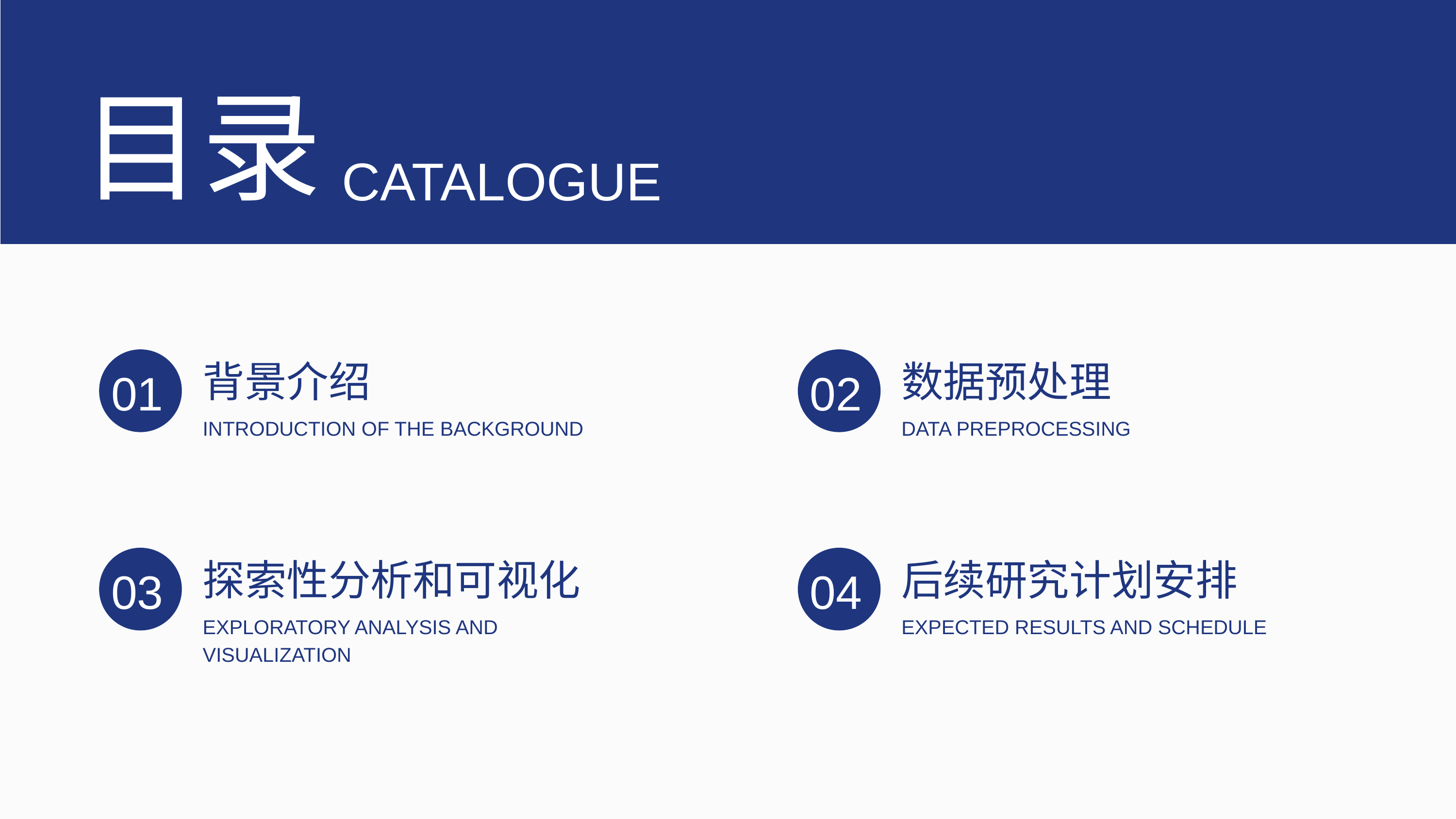

目录
CATALOGUE
背景介绍
数据预处理

01
02
INTRODUCTION OF THE BACKGROUND
DATA PREPROCESSING
探索性分析和可视化
后续研究计划安排

03
04
EXPLORATORY ANALYSIS AND VISUALIZATION
EXPECTED RESULTS AND SCHEDULE